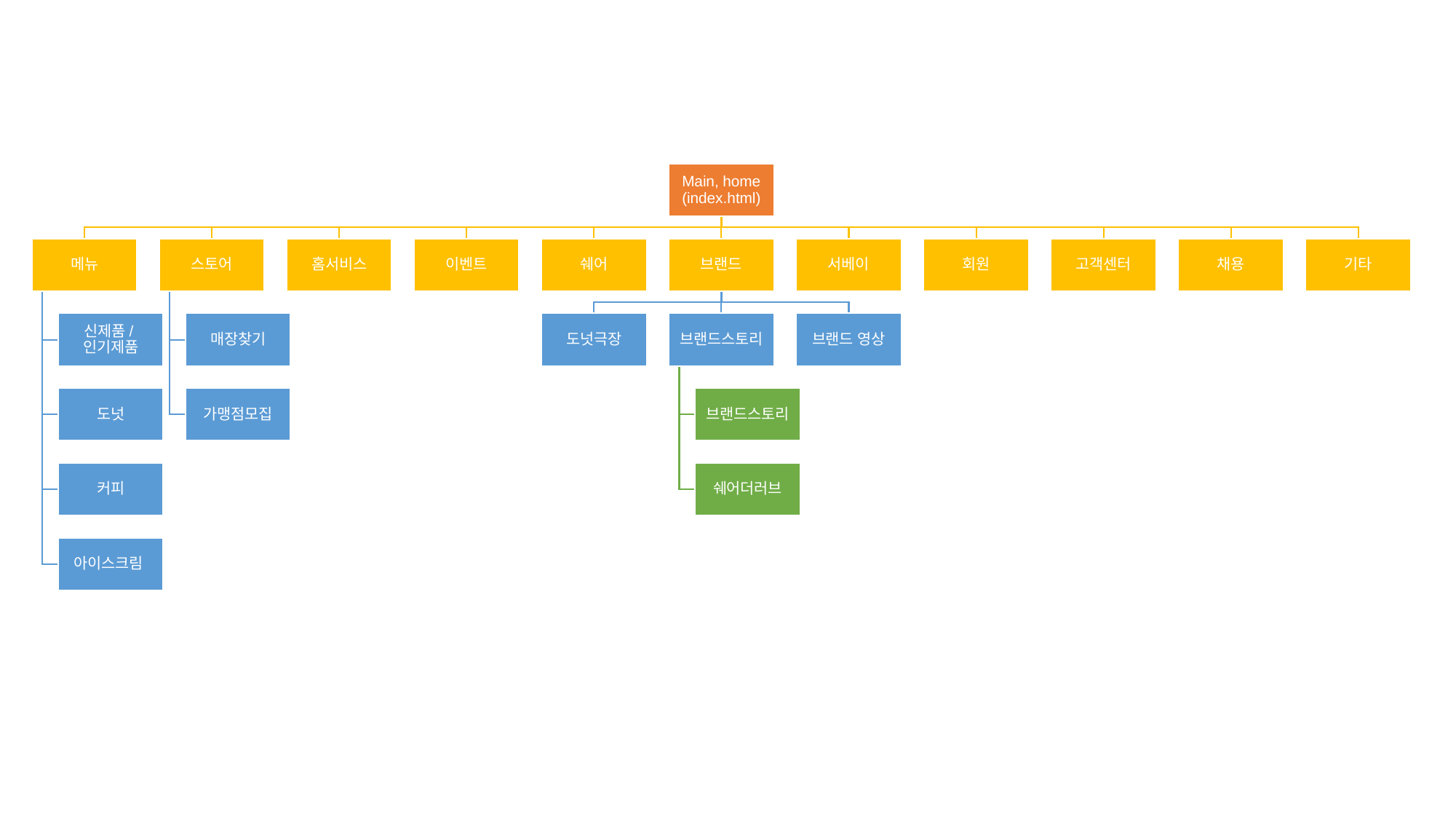

Main, home (index.html)
메뉴
신제품/인기제품
도넛
커피
아이스크림
스토어
매장찾기
가맹점모집
홈서비스
이벤트
쉐어
브랜드
도넛극장
브랜드스토리
브랜드스토리
쉐어더러브
브랜드 영상
서베이
회원
고객센터
채용
기타